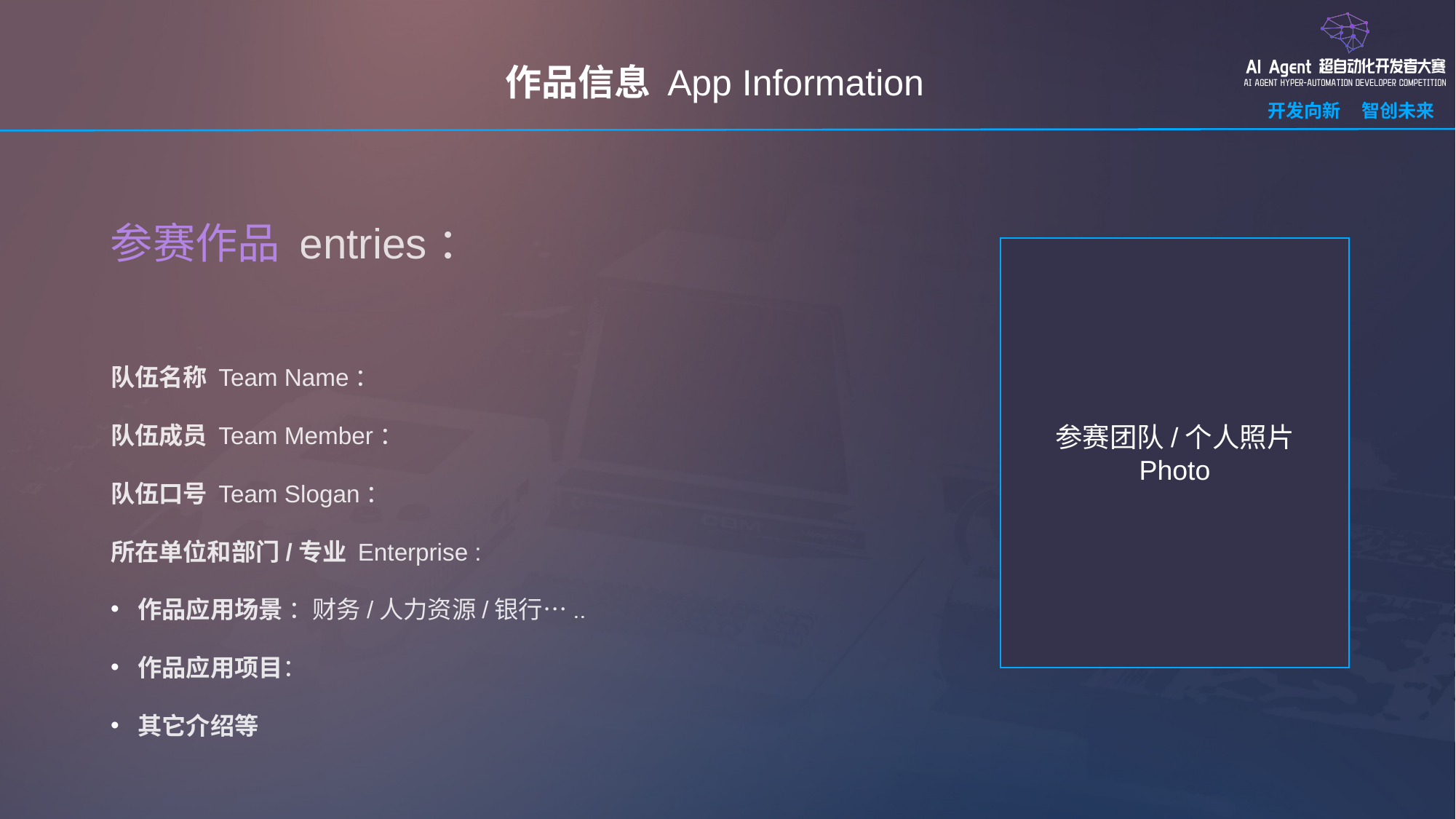

作品信息 App Information
参赛作品 entries：
参赛团队/个人照片
Photo
队伍名称 Team Name：
队伍成员 Team Member：
队伍口号 Team Slogan：
所在单位和部门/专业 Enterprise :
作品应用场景 ：财务/人力资源/银行…..
作品应用项目：
其它介绍等